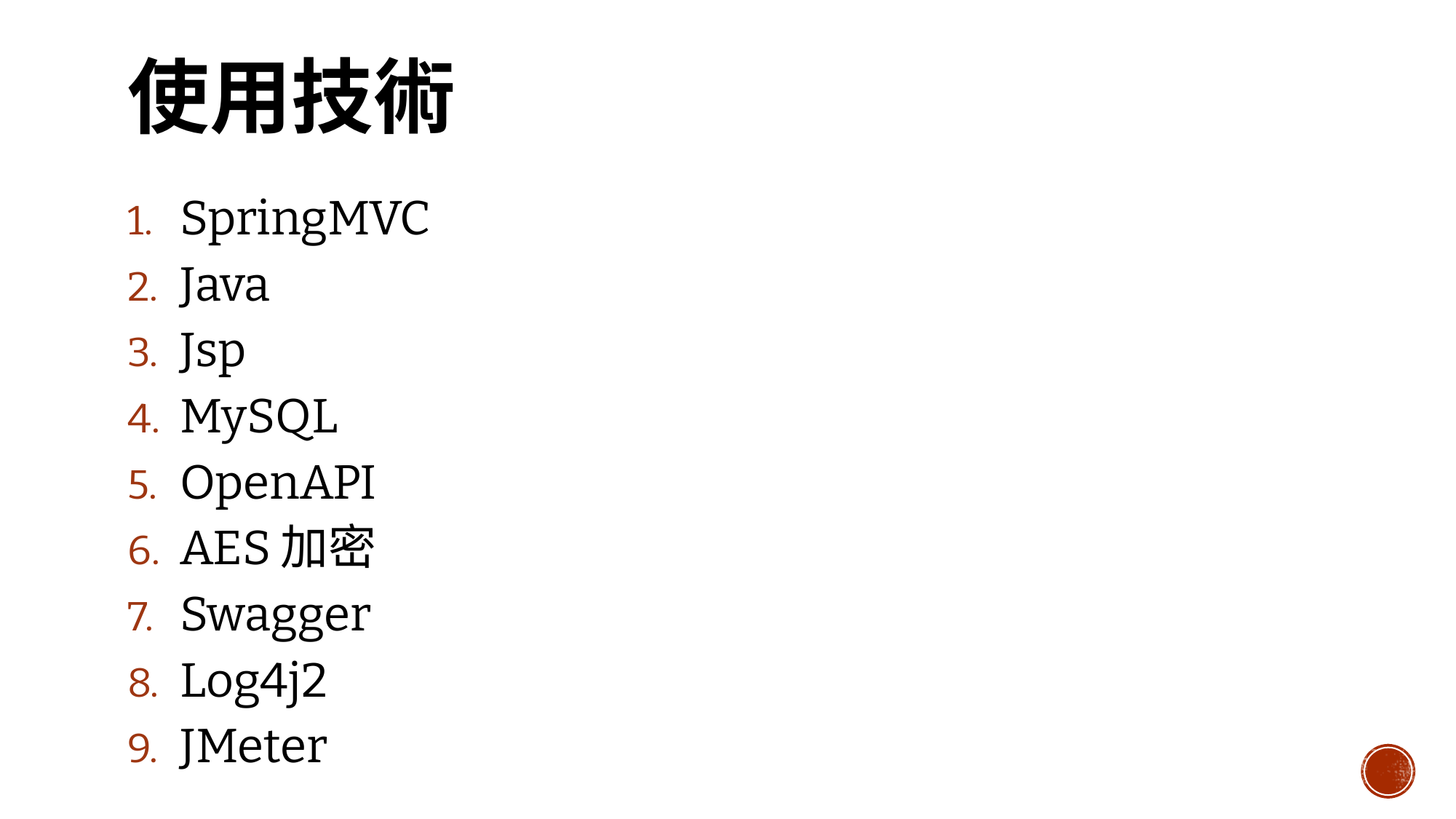

# 使用技術
SpringMVC
Java
Jsp
MySQL
OpenAPI
AES加密
Swagger
Log4j2
JMeter